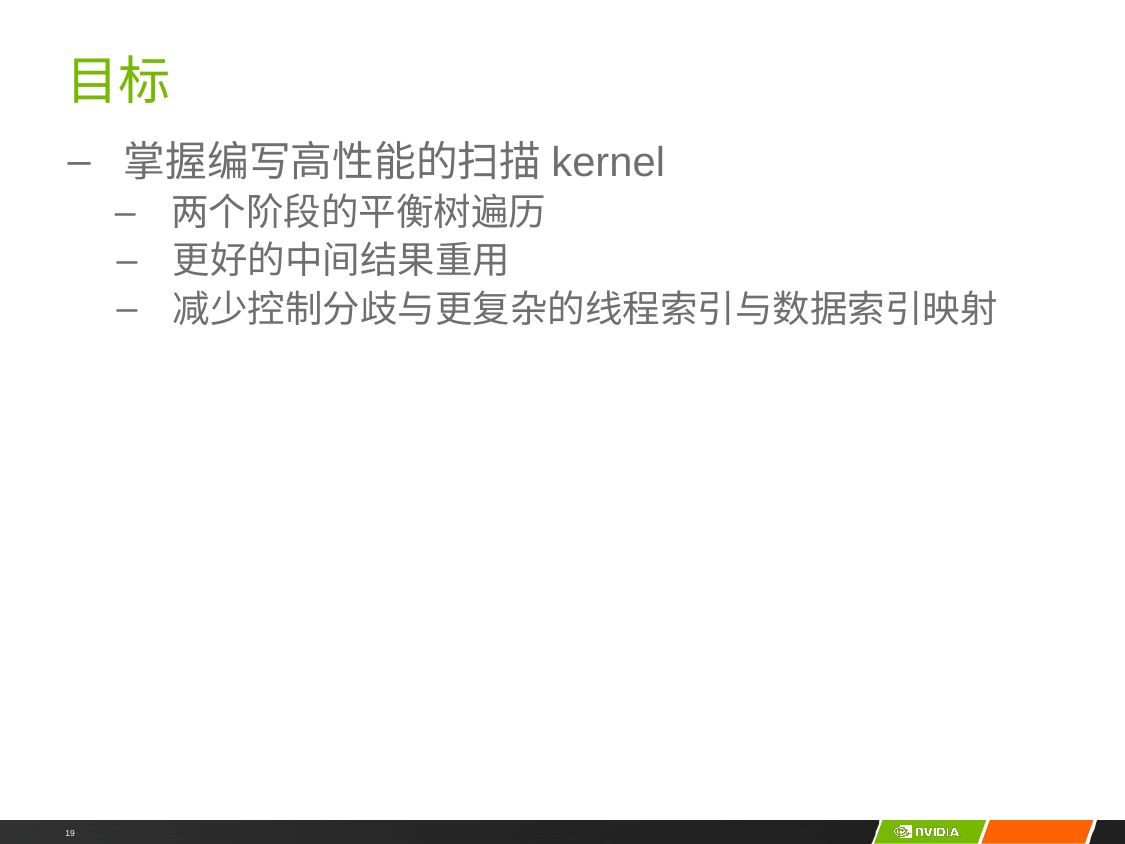

# 目标
掌握编写高性能的扫描kernel
两个阶段的平衡树遍历
更好的中间结果重用
减少控制分歧与更复杂的线程索引与数据索引映射
19